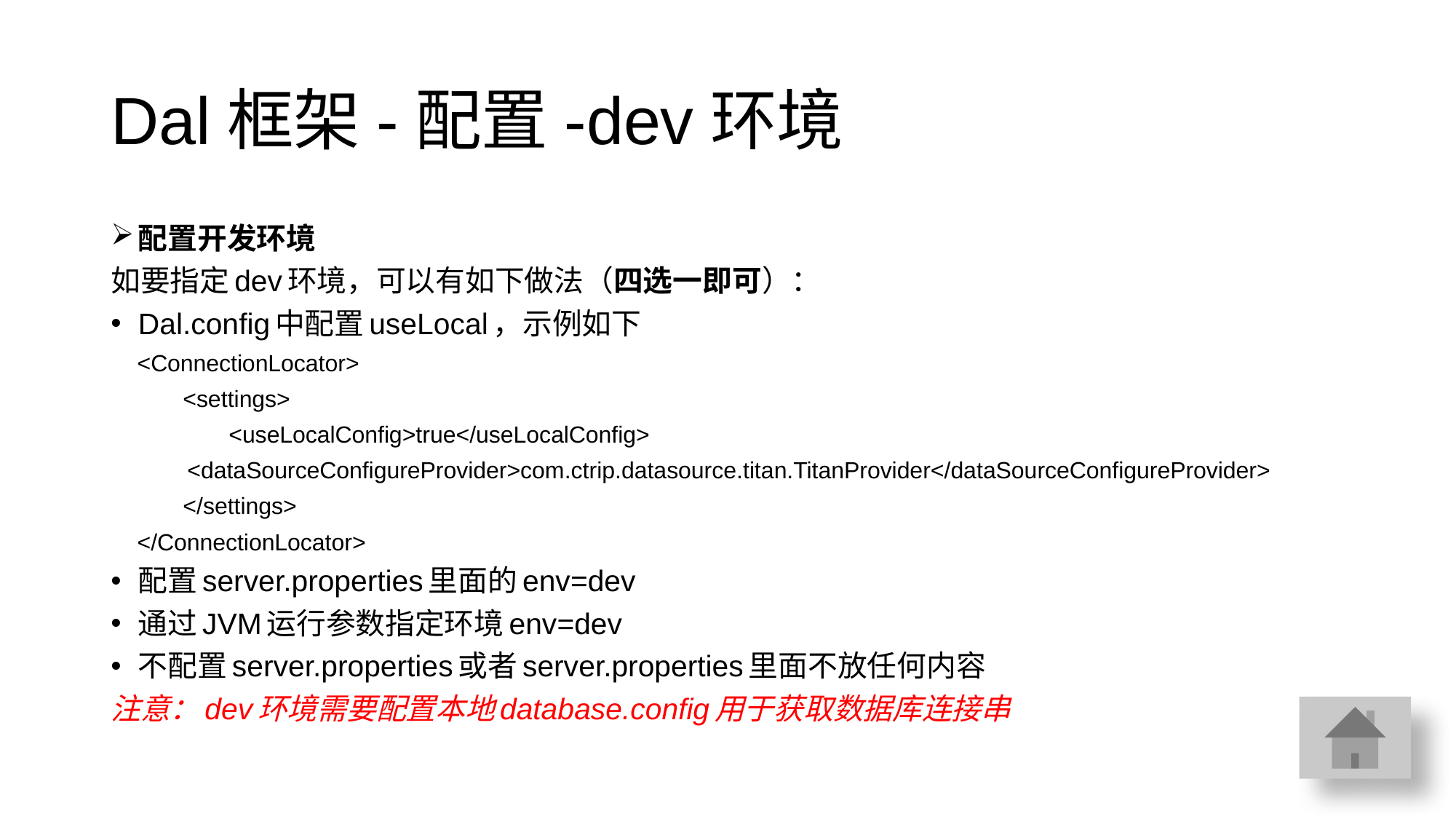

# Dal框架-配置-dev环境
配置开发环境
如要指定dev环境，可以有如下做法（四选一即可）：
Dal.config中配置useLocal，示例如下
    <ConnectionLocator>
           <settings>
                  <useLocalConfig>true</useLocalConfig>
	<dataSourceConfigureProvider>com.ctrip.datasource.titan.TitanProvider</dataSourceConfigureProvider>
           </settings>
    </ConnectionLocator>
配置server.properties里面的env=dev
通过JVM运行参数指定环境env=dev
不配置server.properties或者server.properties里面不放任何内容
注意：dev环境需要配置本地database.config用于获取数据库连接串